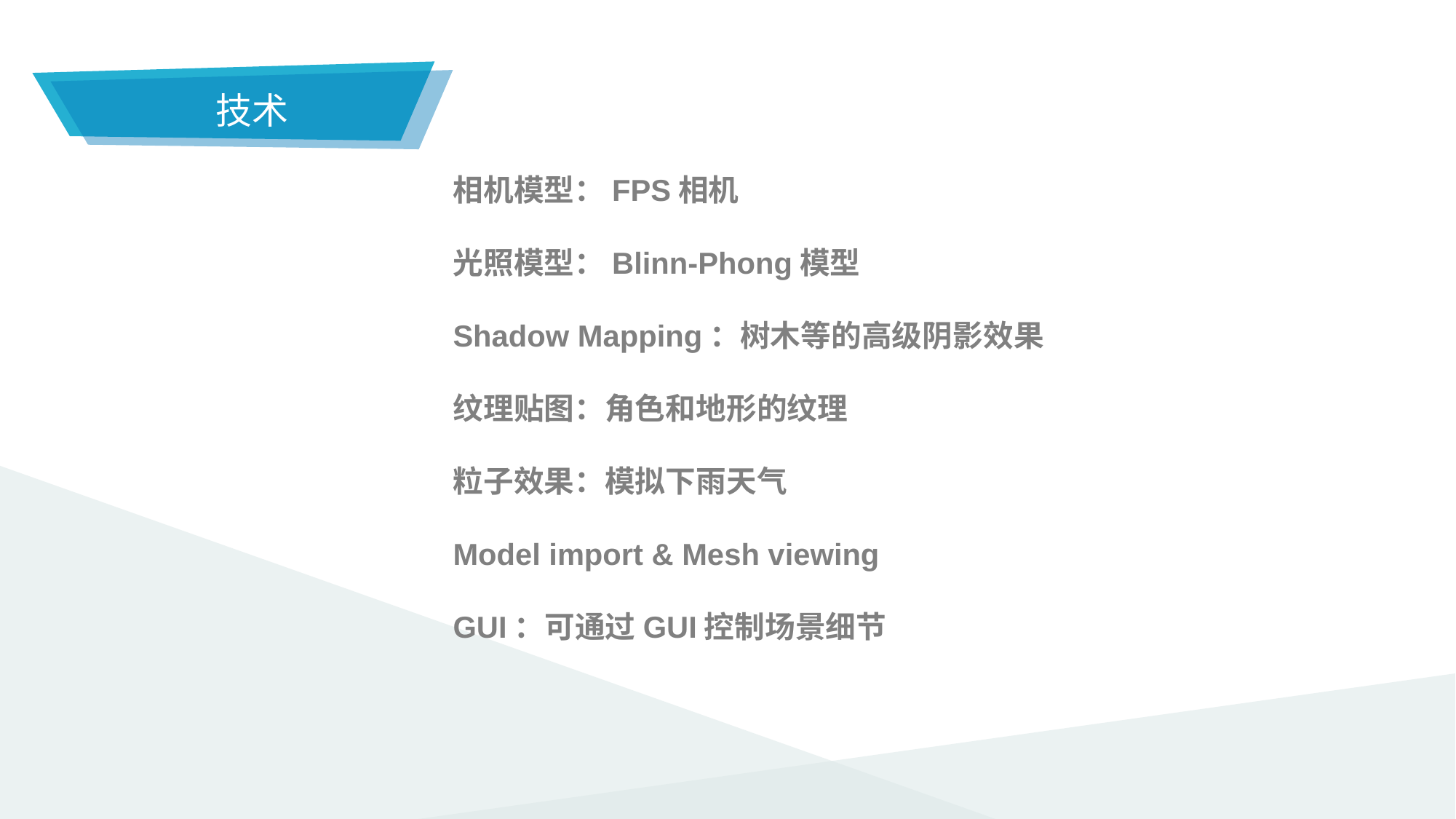

技术
相机模型：FPS相机

光照模型：Blinn-Phong模型

Shadow Mapping：树木等的高级阴影效果

纹理贴图：角色和地形的纹理

粒子效果：模拟下雨天气

Model import & Mesh viewing

GUI：可通过GUI控制场景细节